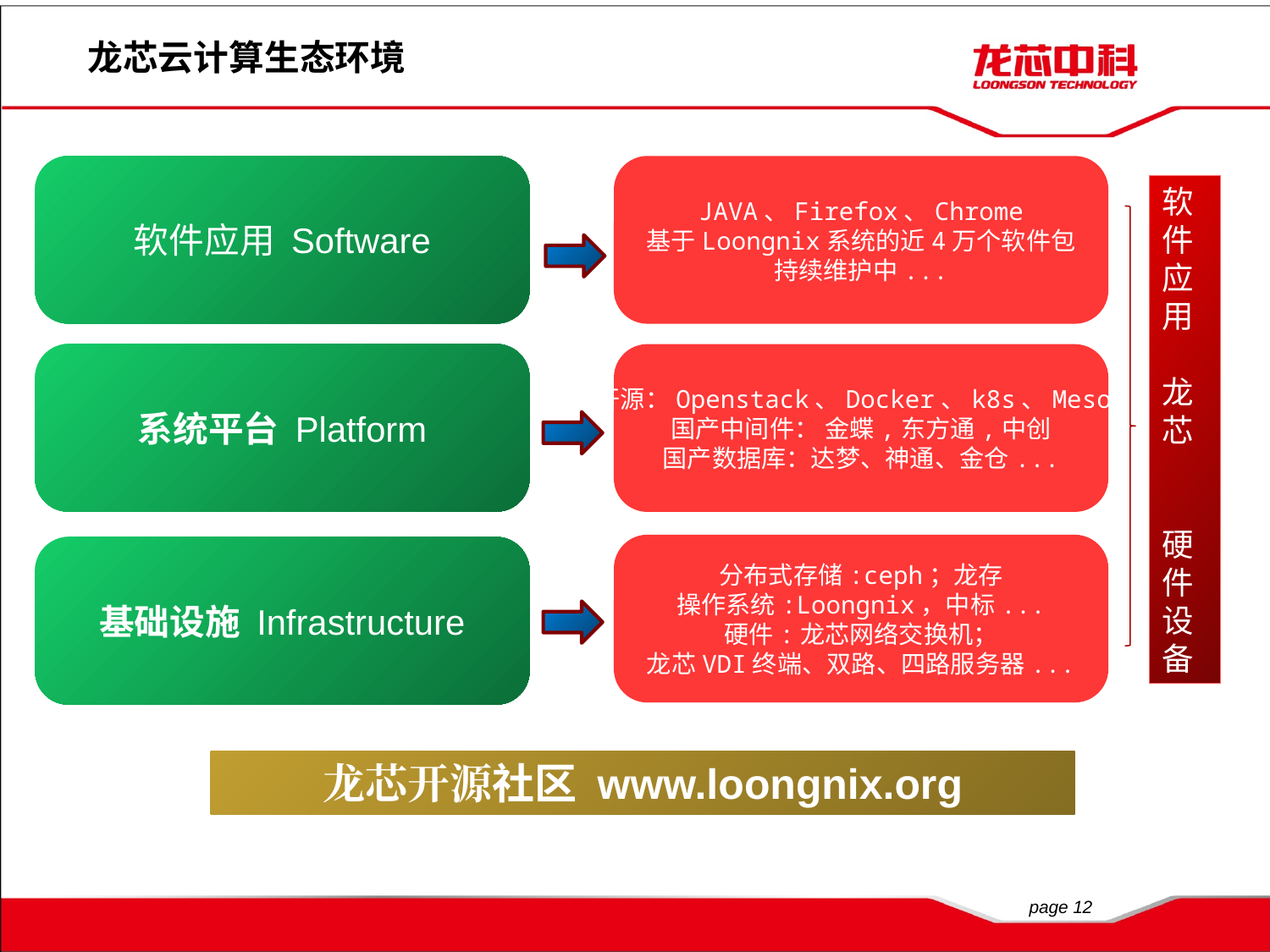

# 龙芯云计算生态环境
软件应用 Software
系统平台 Platform
基础设施 Infrastructure
JAVA、Firefox、Chrome
基于Loongnix系统的近4万个软件包
持续维护中...
开源：Openstack、Docker、k8s、Mesos
国产中间件： 金蝶,东方通,中创
国产数据库：达梦、神通、金仓...
分布式存储:ceph；龙存
操作系统:Loongnix，中标...
硬件:龙芯网络交换机；
龙芯VDI终端、双路、四路服务器...
软件应用

龙芯

硬件设备

龙芯开源社区 www.loongnix.org
page 12